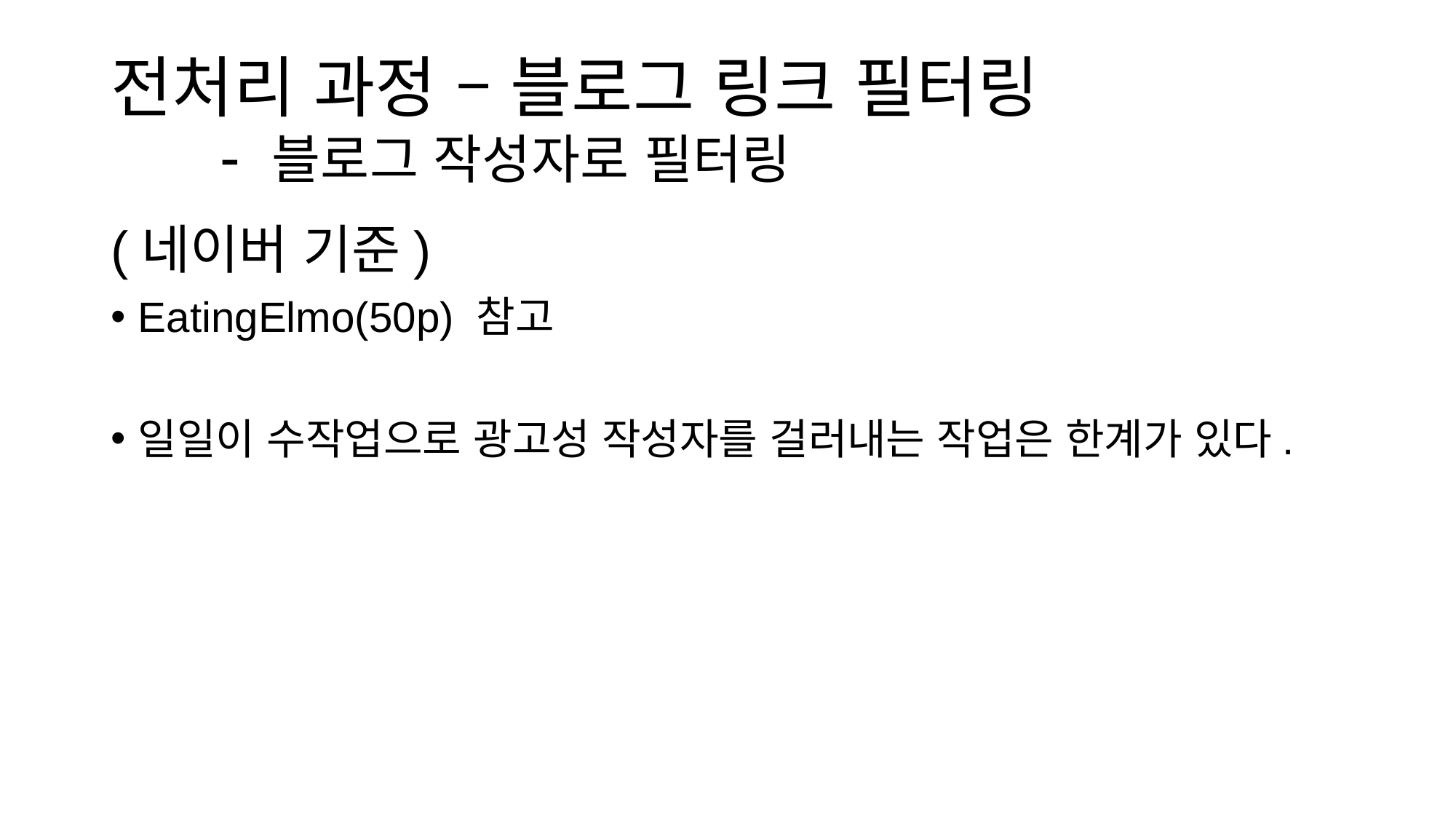

# 전처리 과정 – 블로그 링크 필터링 - 블로그 작성자로 필터링
(네이버 기준)
EatingElmo(50p) 참고

일일이 수작업으로 광고성 작성자를 걸러내는 작업은 한계가 있다.